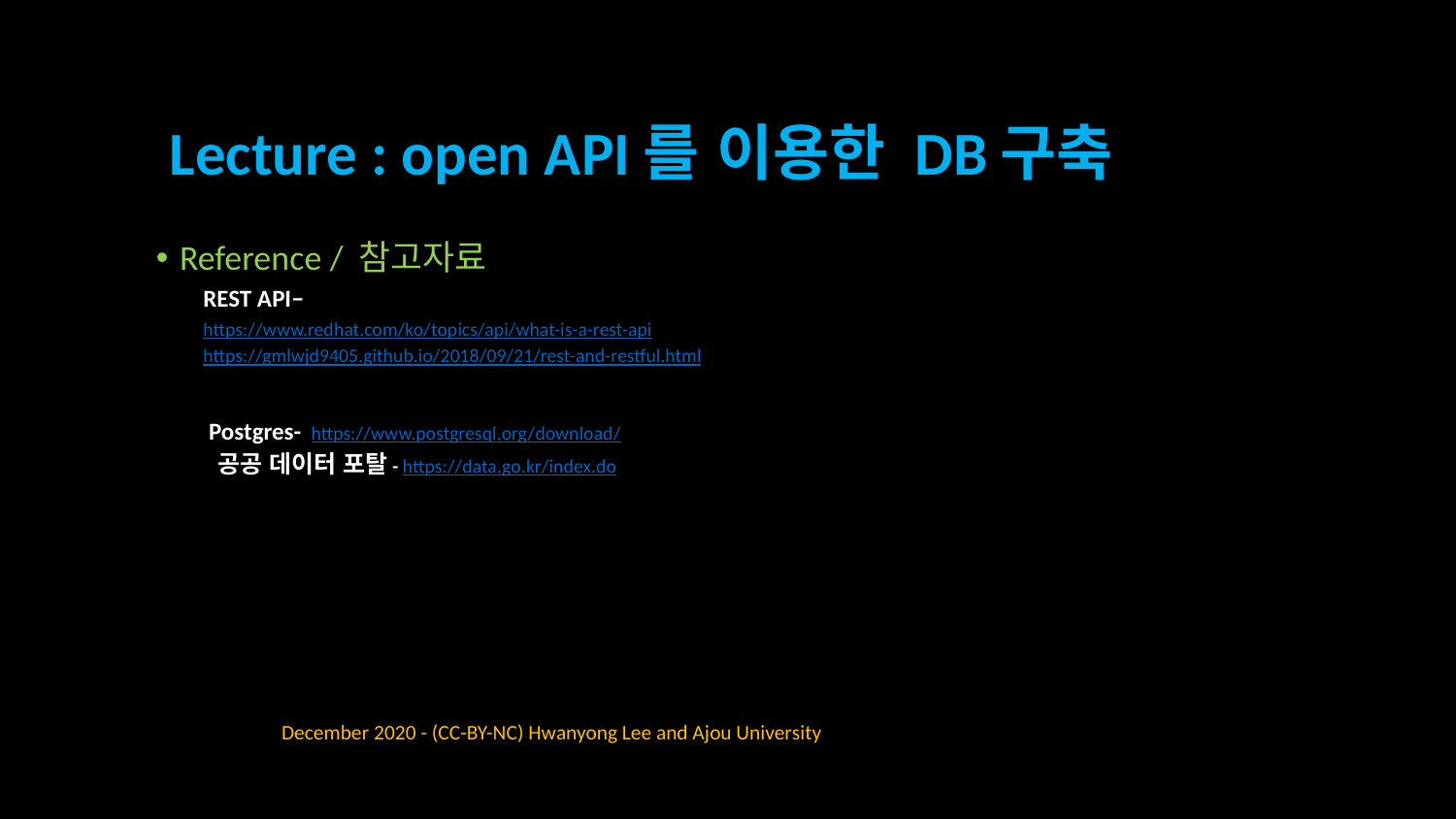

# Lecture : open API를 이용한 DB구축
Reference / 참고자료
REST API–
https://www.redhat.com/ko/topics/api/what-is-a-rest-api
https://gmlwjd9405.github.io/2018/09/21/rest-and-restful.html

 Postgres-  https://www.postgresql.org/download/
  공공 데이터 포탈- https://data.go.kr/index.do

	December 2020 - (CC-BY-NC) Hwanyong Lee and Ajou University